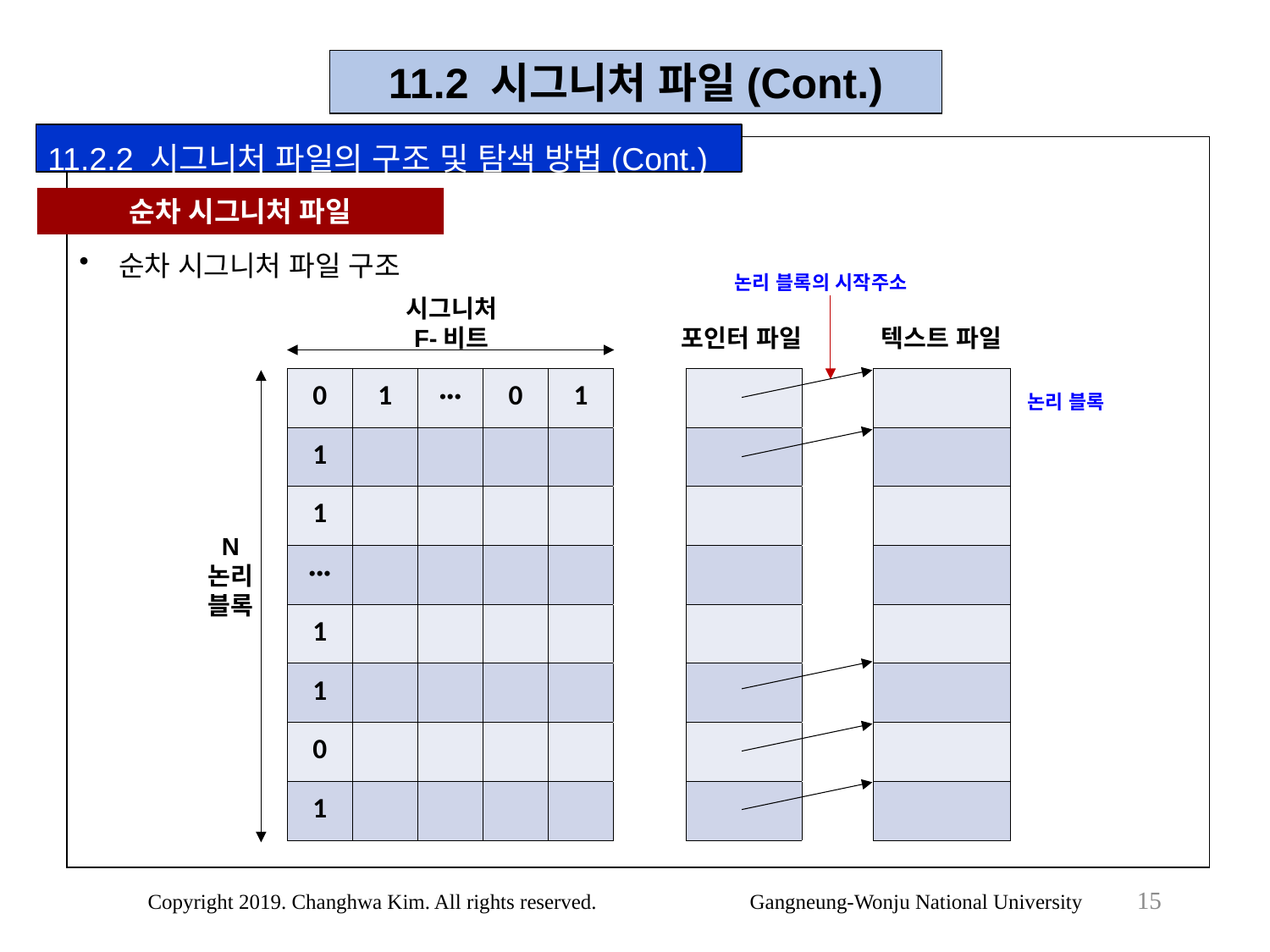

11.2 시그니처 파일(Cont.)
11.2.2 시그니처 파일의 구조 및 탐색 방법(Cont.)

순차 시그니처 파일 구조

순차 시그니처 파일
논리 블록의 시작주소
시그니처
F-비트
텍스트 파일
포인터 파일
| 0 | 1 | ··· | 0 | 1 |  |  |  |  |
| --- | --- | --- | --- | --- | --- | --- | --- | --- |
| 1 |  |  |  |  |  |  |  |  |
| 1 |  |  |  |  |  |  |  |  |
| ··· |  |  |  |  |  |  |  |  |
| 1 |  |  |  |  |  |  |  |  |
| 1 |  |  |  |  |  |  |  |  |
| 0 |  |  |  |  |  |  |  |  |
| 1 |  |  |  |  |  |  |  |  |
논리 블록
N
논리
블록
15
Copyright 2019. Changhwa Kim. All rights reserved.                             Gangneung-Wonju National University